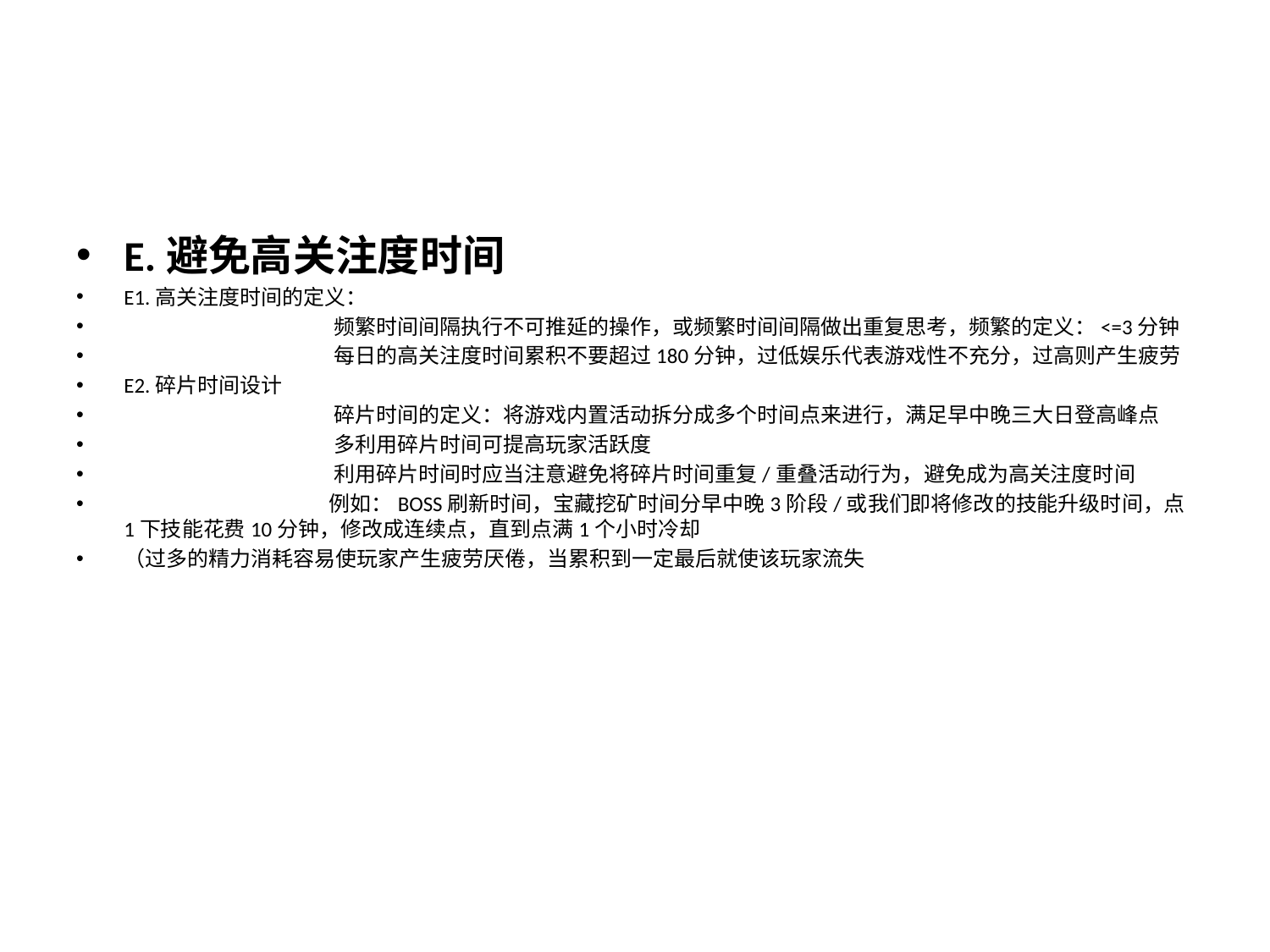

E.避免高关注度时间
E1.高关注度时间的定义：
                                            频繁时间间隔执行不可推延的操作，或频繁时间间隔做出重复思考，频繁的定义：<=3分钟
                                            每日的高关注度时间累积不要超过180分钟，过低娱乐代表游戏性不充分，过高则产生疲劳
E2.碎片时间设计
                                            碎片时间的定义：将游戏内置活动拆分成多个时间点来进行，满足早中晚三大日登高峰点
                                            多利用碎片时间可提高玩家活跃度
                                            利用碎片时间时应当注意避免将碎片时间重复/重叠活动行为，避免成为高关注度时间
                                           例如：BOSS刷新时间，宝藏挖矿时间分早中晚3阶段/或我们即将修改的技能升级时间，点1下技能花费10分钟，修改成连续点，直到点满1个小时冷却
（过多的精力消耗容易使玩家产生疲劳厌倦，当累积到一定最后就使该玩家流失